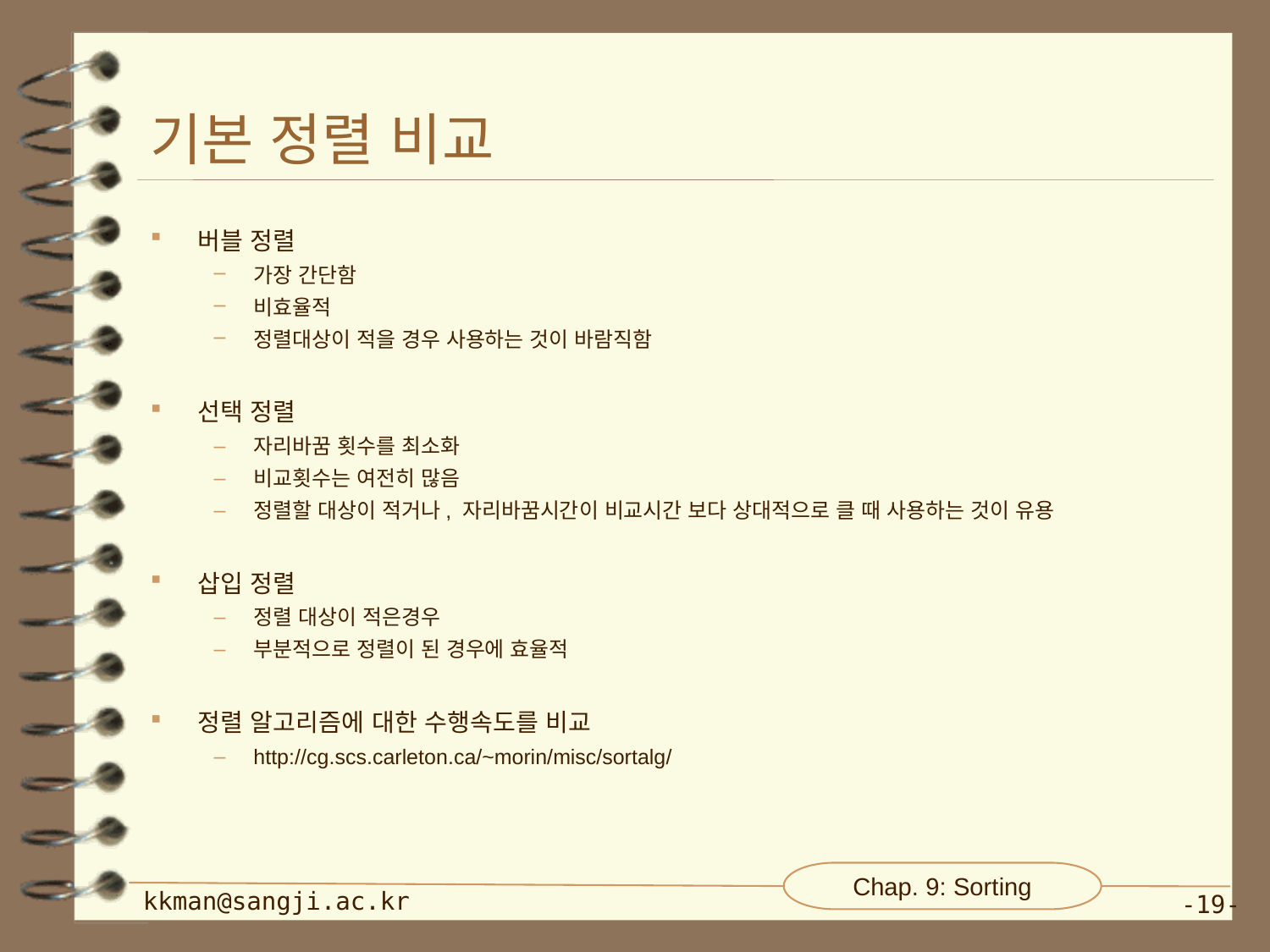

# 기본 정렬 비교
버블 정렬
가장 간단함
비효율적
정렬대상이 적을 경우 사용하는 것이 바람직함

선택 정렬
자리바꿈 횟수를 최소화
비교횟수는 여전히 많음
정렬할 대상이 적거나, 자리바꿈시간이 비교시간 보다 상대적으로 클 때 사용하는 것이 유용

삽입 정렬
정렬 대상이 적은경우
부분적으로 정렬이 된 경우에 효율적

정렬 알고리즘에 대한 수행속도를 비교
http://cg.scs.carleton.ca/~morin/misc/sortalg/